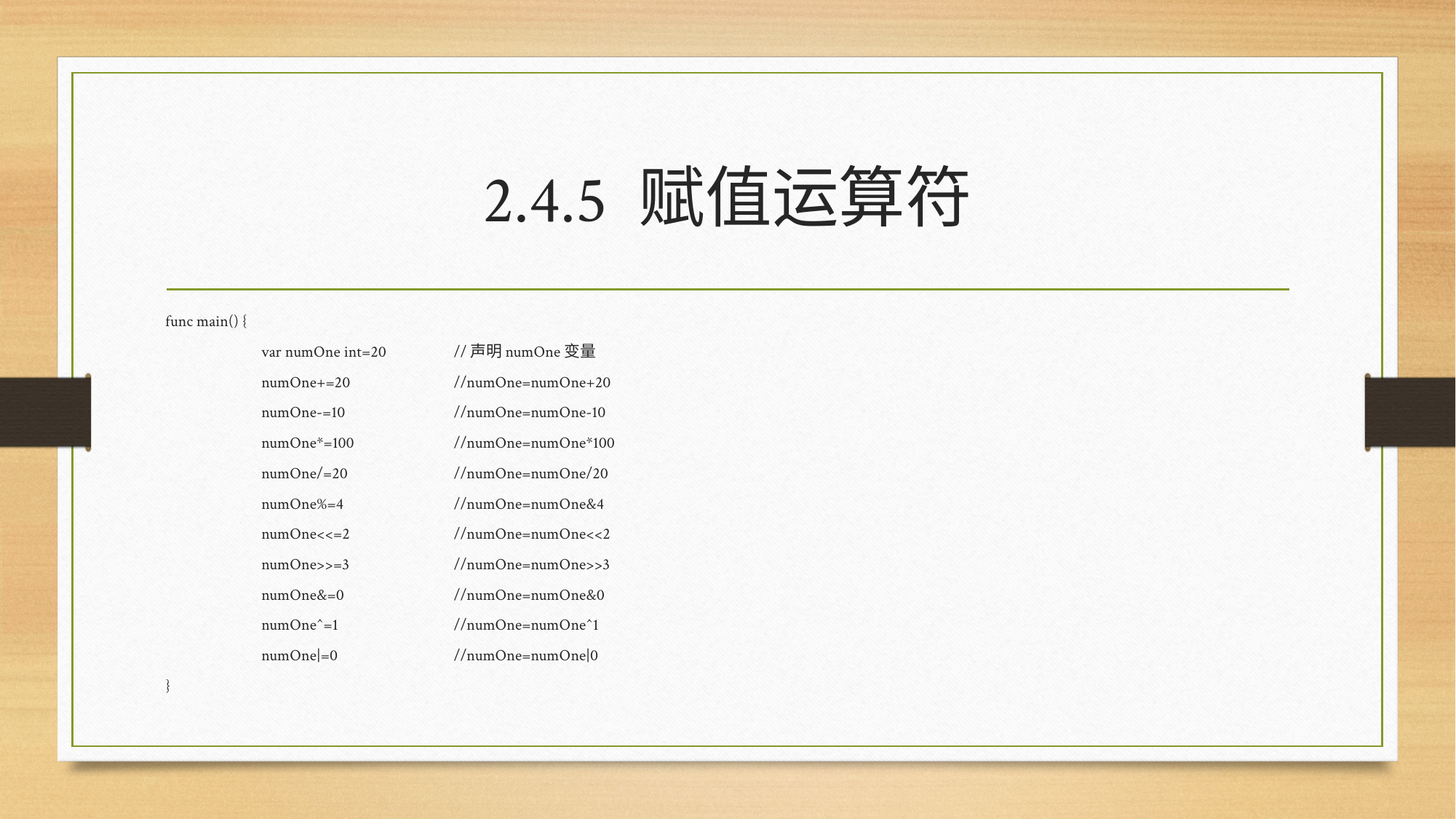

# 2.4.5 赋值运算符
func main() {
	var numOne int=20                	//声明numOne变量
	numOne+=20                       	//numOne=numOne+20
	numOne-=10                       	//numOne=numOne-10
	numOne*=100                      	//numOne=numOne*100
	numOne/=20                       	//numOne=numOne/20
	numOne%=4                       	//numOne=numOne&4
	numOne<<=2                       	//numOne=numOne<<2
	numOne>>=3                       	//numOne=numOne>>3
	numOne&=0                        	//numOne=numOne&0
	numOne^=1                        	//numOne=numOne^1
	numOne|=0                        	//numOne=numOne|0
}